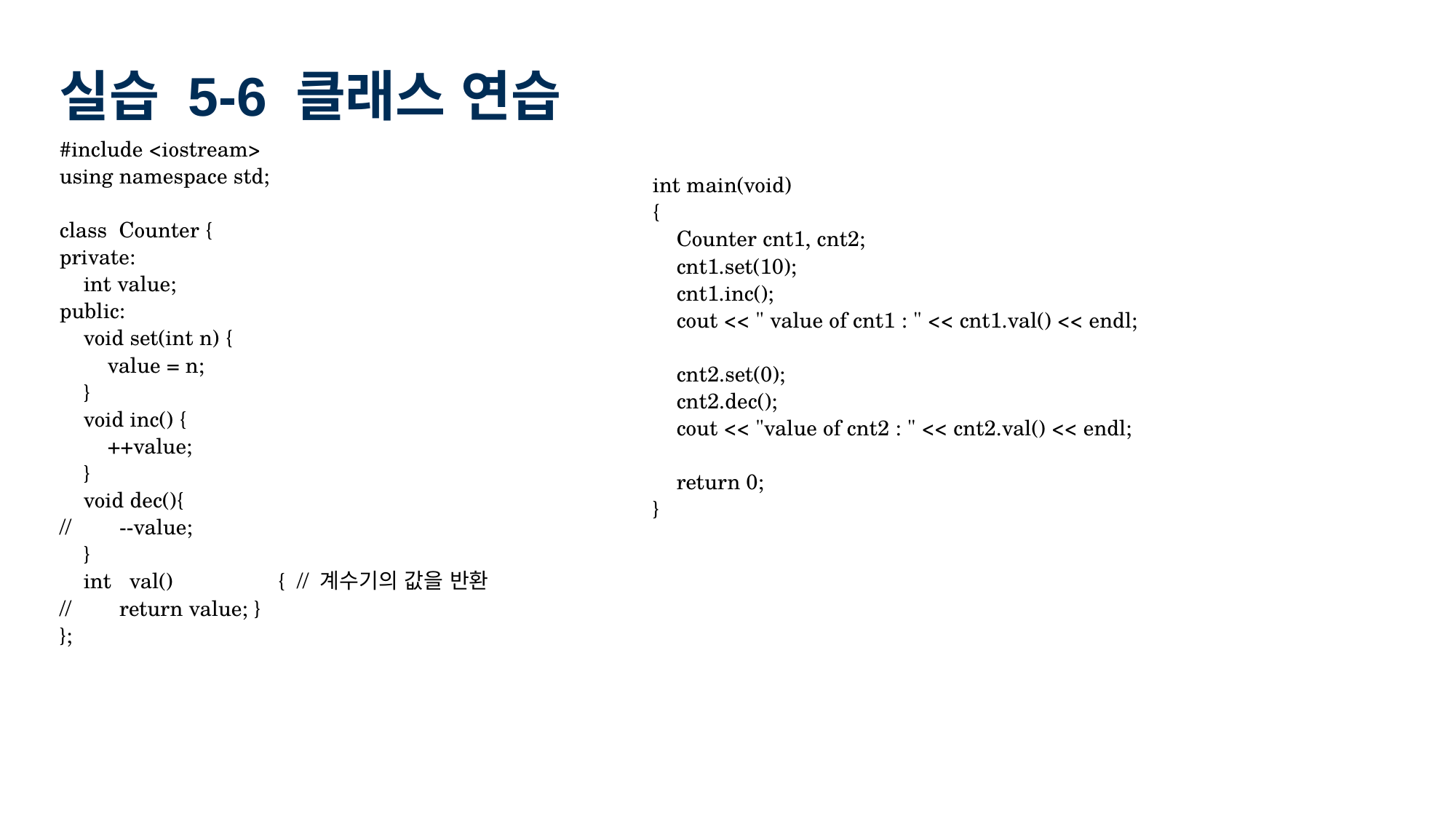

# 실습 5-6 클래스 연습
#include <iostream>
using namespace std;

class  Counter {
private:
    int value;
public:
    void set(int n) {
        value = n;
    }
    void inc() {
        ++value;
    }
    void dec(){
//        --value;
    }
    int   val()	{  // 계수기의 값을 반환
//        return value; }
};

int main(void)
{
    Counter cnt1, cnt2;
    cnt1.set(10);
    cnt1.inc();
    cout << " value of cnt1 : " << cnt1.val() << endl;

    cnt2.set(0);
    cnt2.dec();
    cout << "value of cnt2 : " << cnt2.val() << endl;

    return 0;
}
20